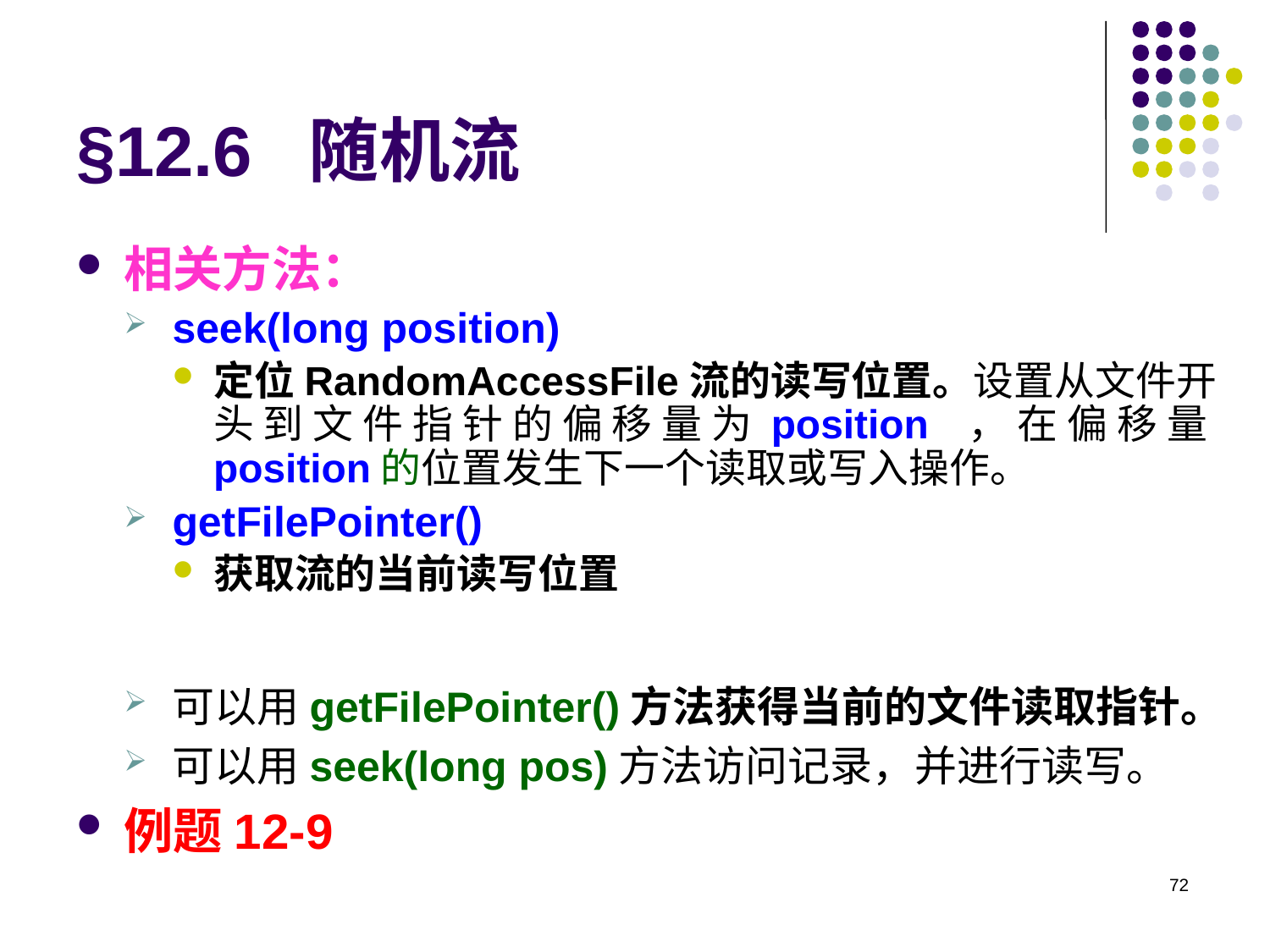

# §12.6  随机流
相关方法：
seek(long position)
定位RandomAccessFile流的读写位置。设置从文件开头到文件指针的偏移量为position ，在偏移量position的位置发生下一个读取或写入操作。
getFilePointer()
获取流的当前读写位置

可以用getFilePointer()方法获得当前的文件读取指针。
可以用seek(long pos)方法访问记录，并进行读写。
例题12-9

72